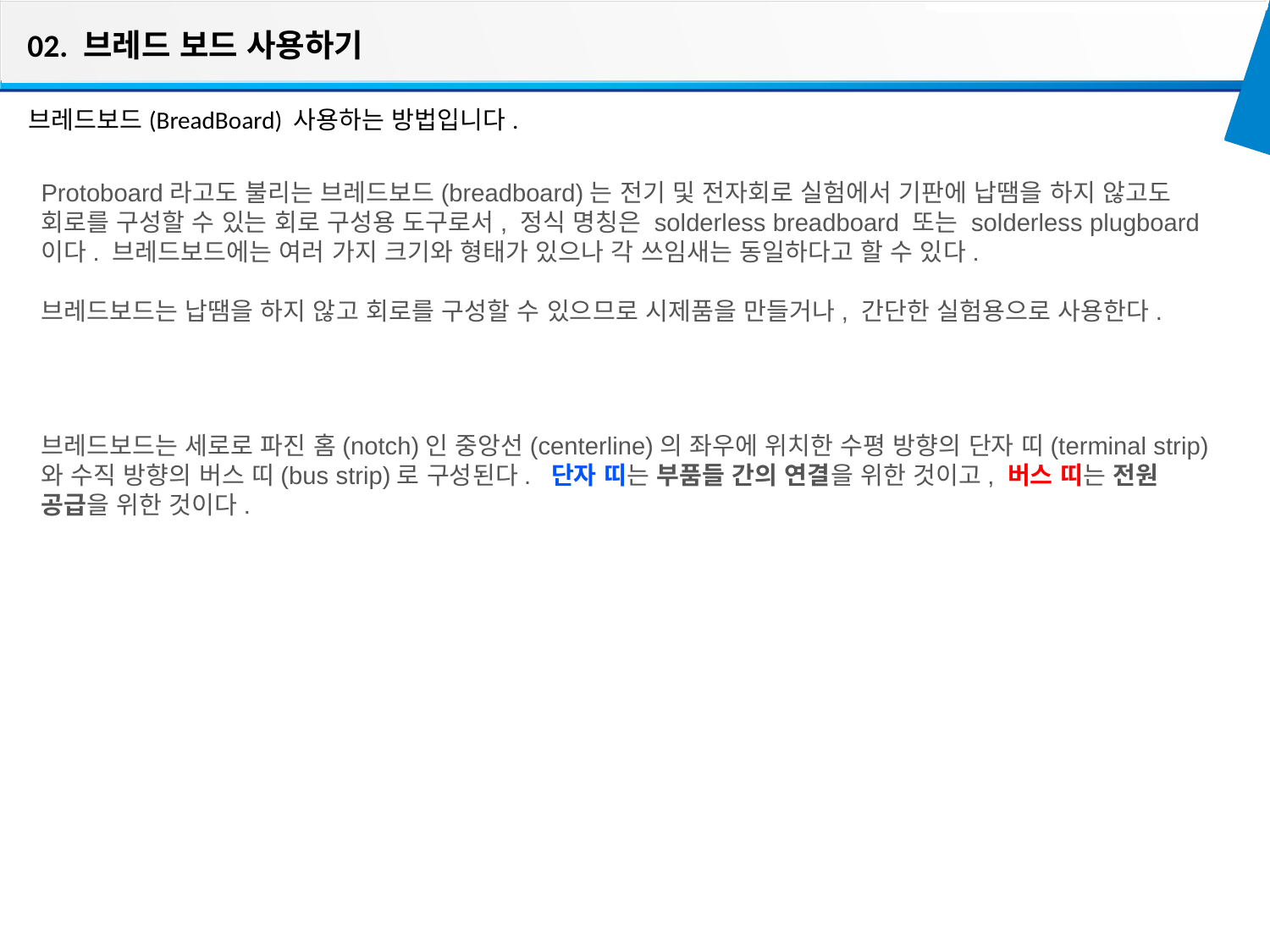

02. 브레드 보드 사용하기

브레드보드(BreadBoard) 사용하는 방법입니다.
Protoboard라고도 불리는 브레드보드(breadboard)는 전기 및 전자회로 실험에서 기판에 납땜을 하지 않고도 회로를 구성할 수 있는 회로 구성용 도구로서, 정식 명칭은 solderless breadboard 또는 solderless plugboard이다. 브레드보드에는 여러 가지 크기와 형태가 있으나 각 쓰임새는 동일하다고 할 수 있다.
브레드보드는 납땜을 하지 않고 회로를 구성할 수 있으므로 시제품을 만들거나, 간단한 실험용으로 사용한다.
브레드보드는 세로로 파진 홈(notch)인 중앙선(centerline)의 좌우에 위치한 수평 방향의 단자 띠(terminal strip)와 수직 방향의 버스 띠(bus strip)로 구성된다.  단자 띠는 부품들 간의 연결을 위한 것이고, 버스 띠는 전원 공급을 위한 것이다.